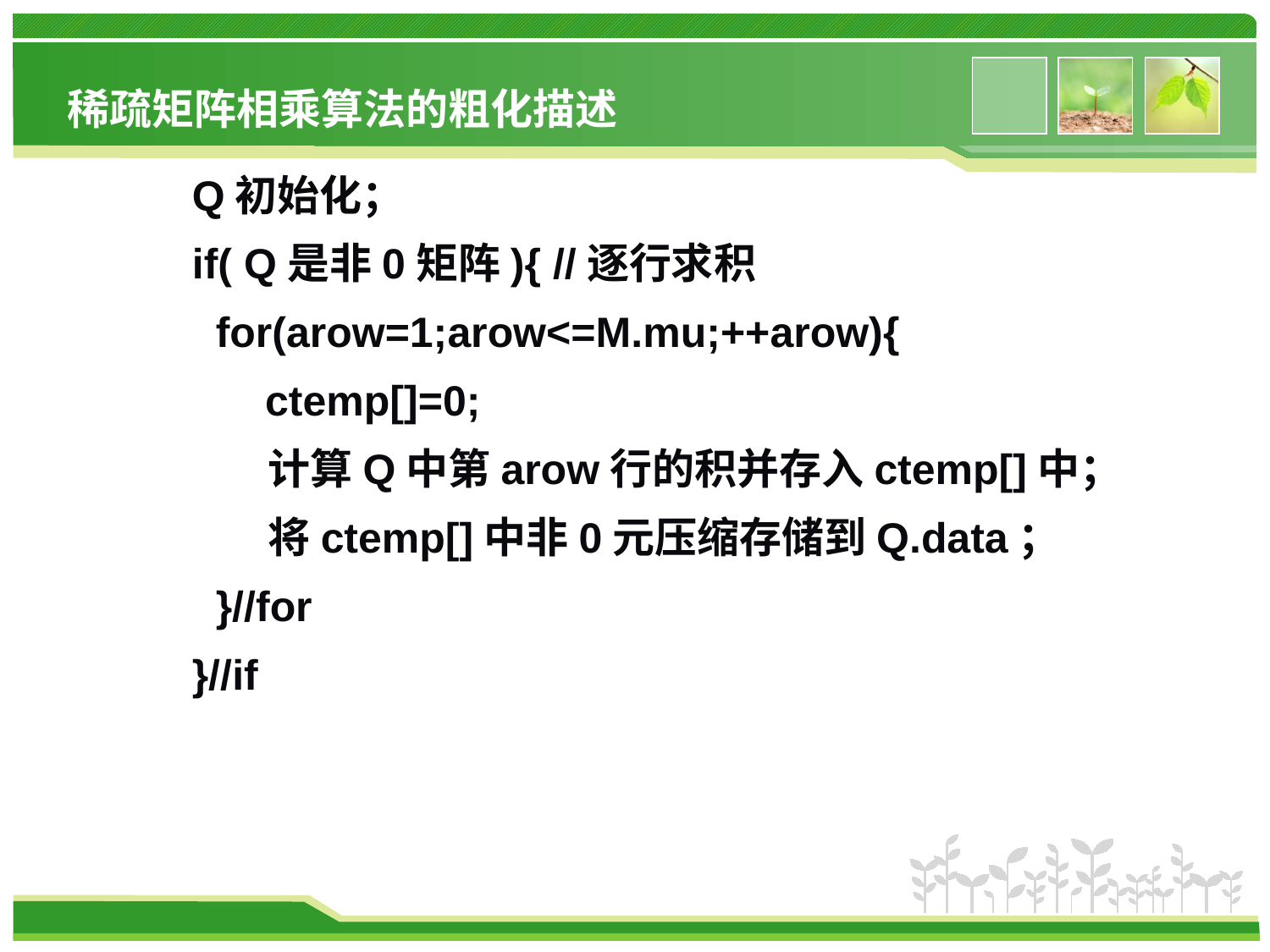

稀疏矩阵相乘算法的粗化描述
Q初始化；
if( Q是非0矩阵){ //逐行求积
  for(arow=1;arow<=M.mu;++arow){
   ctemp[]=0;
   计算Q中第arow行的积并存入ctemp[]中；
   将ctemp[]中非0元压缩存储到Q.data；
  }//for
}//if